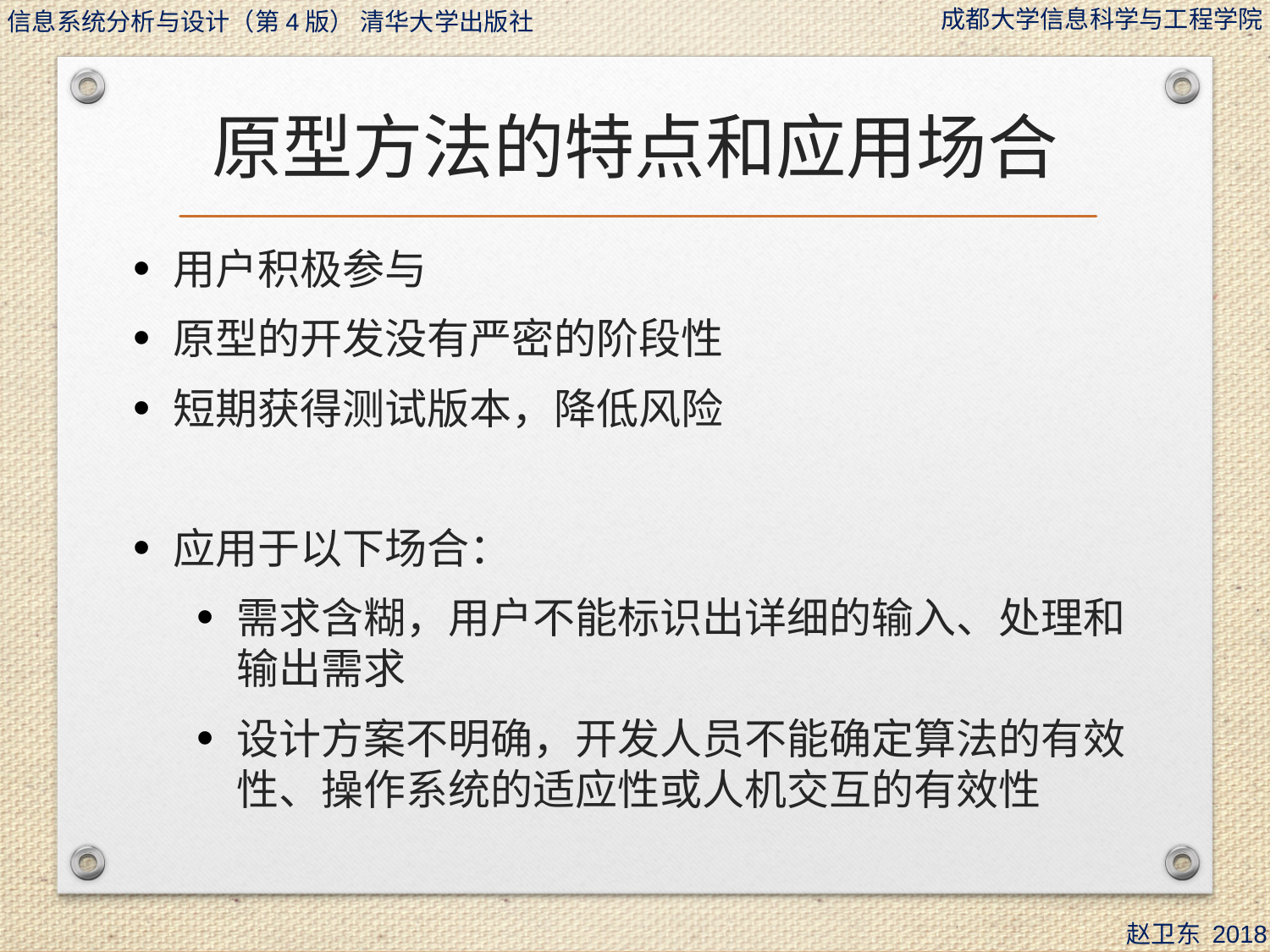

# 原型方法的特点和应用场合
用户积极参与
原型的开发没有严密的阶段性
短期获得测试版本，降低风险

应用于以下场合：
需求含糊，用户不能标识出详细的输入、处理和输出需求
设计方案不明确，开发人员不能确定算法的有效性、操作系统的适应性或人机交互的有效性